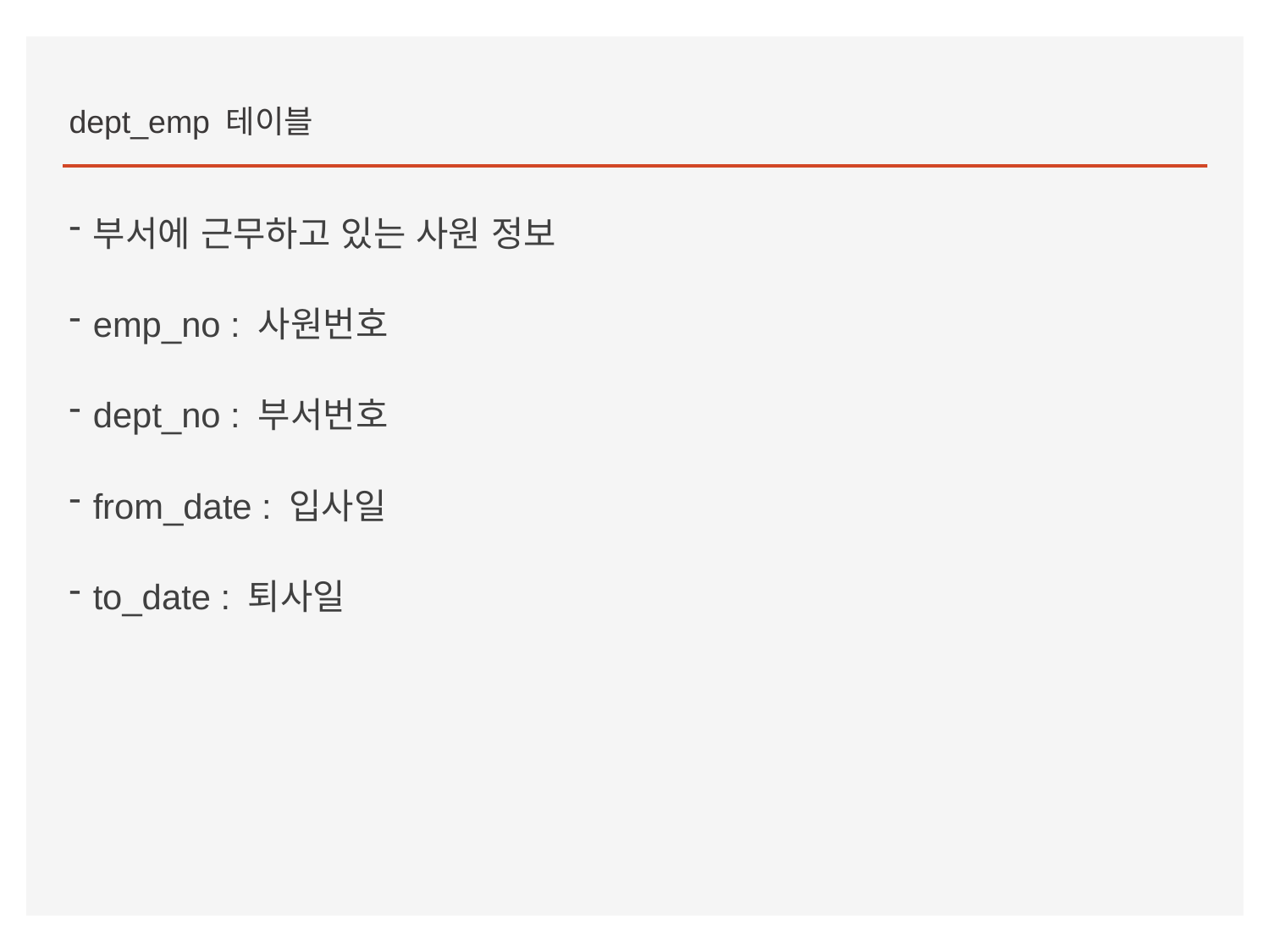

dept_emp 테이블
부서에 근무하고 있는 사원 정보
emp_no : 사원번호
dept_no : 부서번호
from_date : 입사일
to_date : 퇴사일